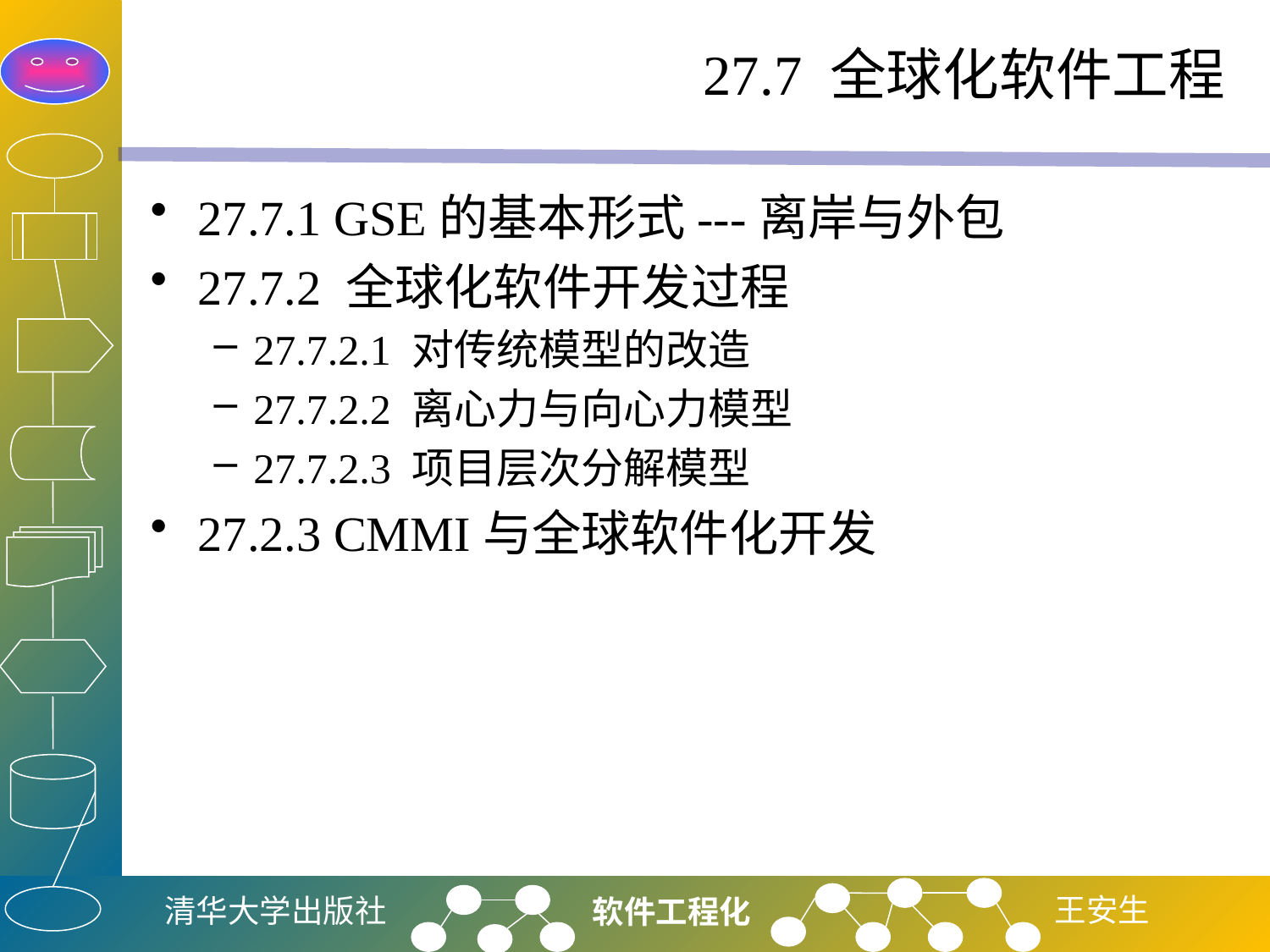

# 27.7 全球化软件工程
27.7.1 GSE的基本形式---离岸与外包
27.7.2 全球化软件开发过程
27.7.2.1 对传统模型的改造
27.7.2.2 离心力与向心力模型
27.7.2.3 项目层次分解模型
27.2.3 CMMI与全球软件化开发